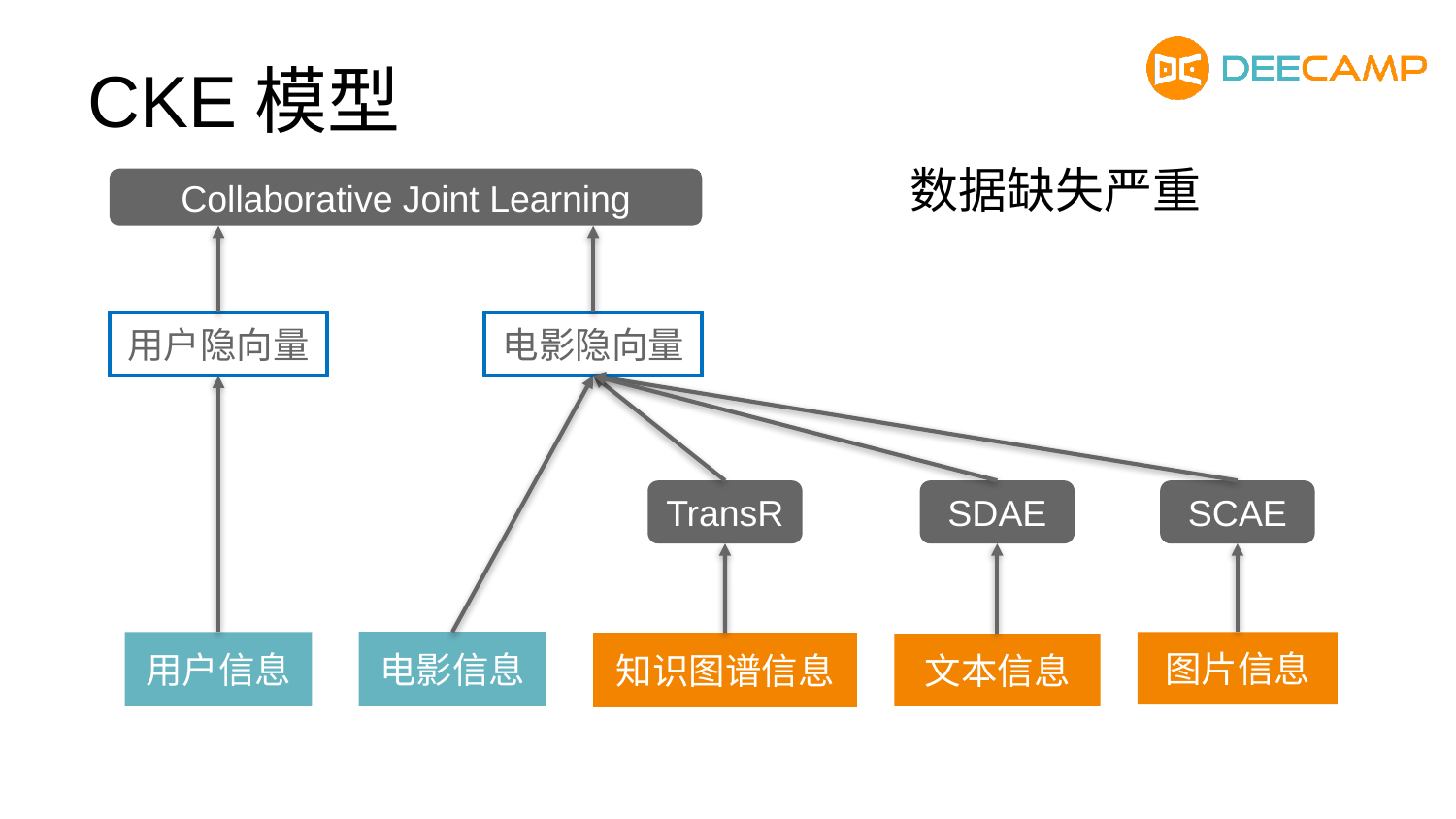

# CKE模型
数据缺失严重
Collaborative Joint Learning
用户隐向量
电影隐向量
用户信息
SCAE
图片信息
SDAE
文本信息
TransR
电影信息
知识图谱信息